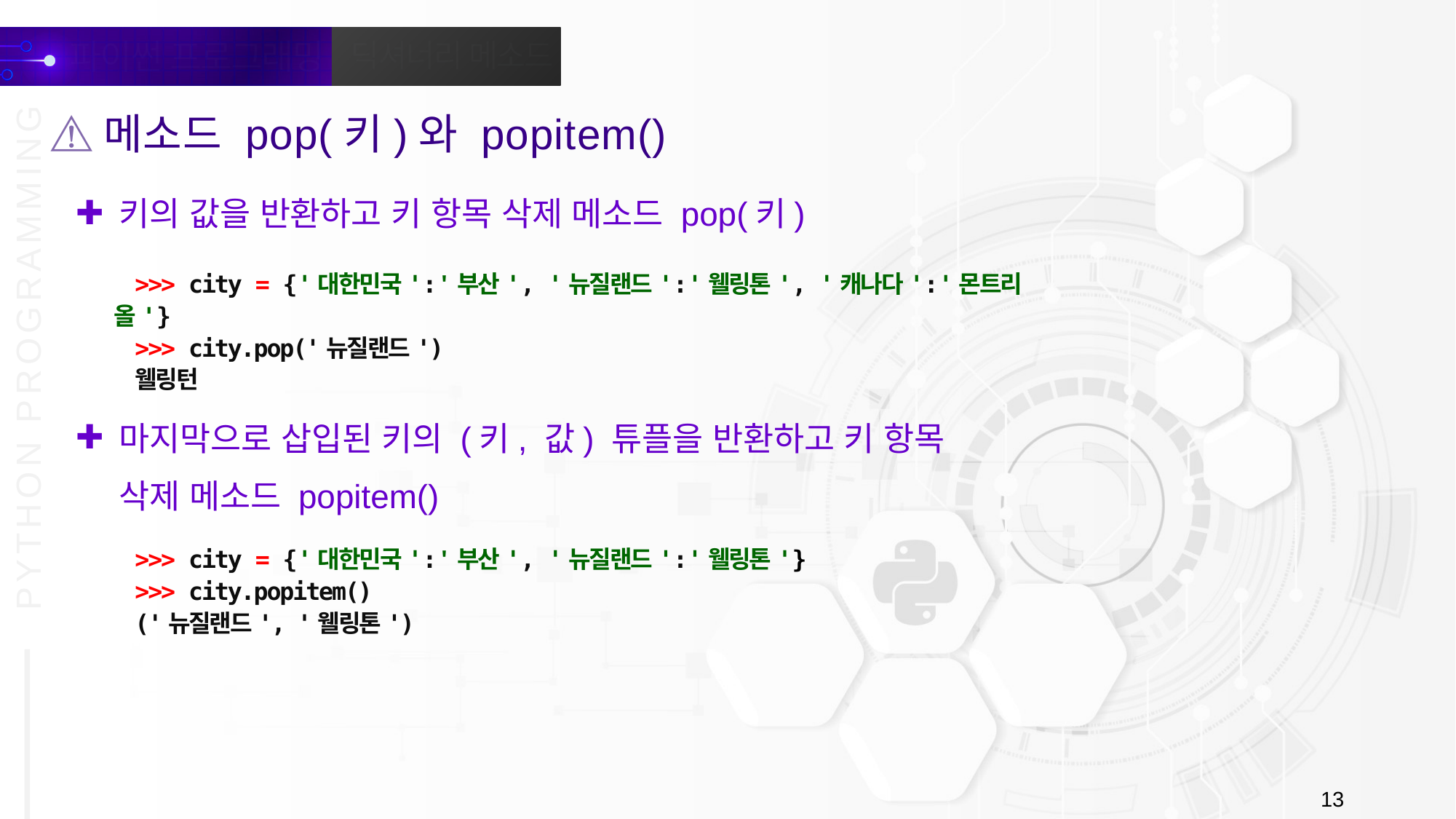

메소드 pop(키)와 popitem()
키의 값을 반환하고 키 항목 삭제 메소드 pop(키)
>>> city = {'대한민국':'부산', '뉴질랜드':'웰링톤', '캐나다':'몬트리올'}
>>> city.pop('뉴질랜드')
웰링턴
마지막으로 삽입된 키의 (키, 값) 튜플을 반환하고 키 항목 삭제 메소드 popitem()
>>> city = {'대한민국':'부산', '뉴질랜드':'웰링톤'}
>>> city.popitem()
('뉴질랜드', '웰링톤')

13